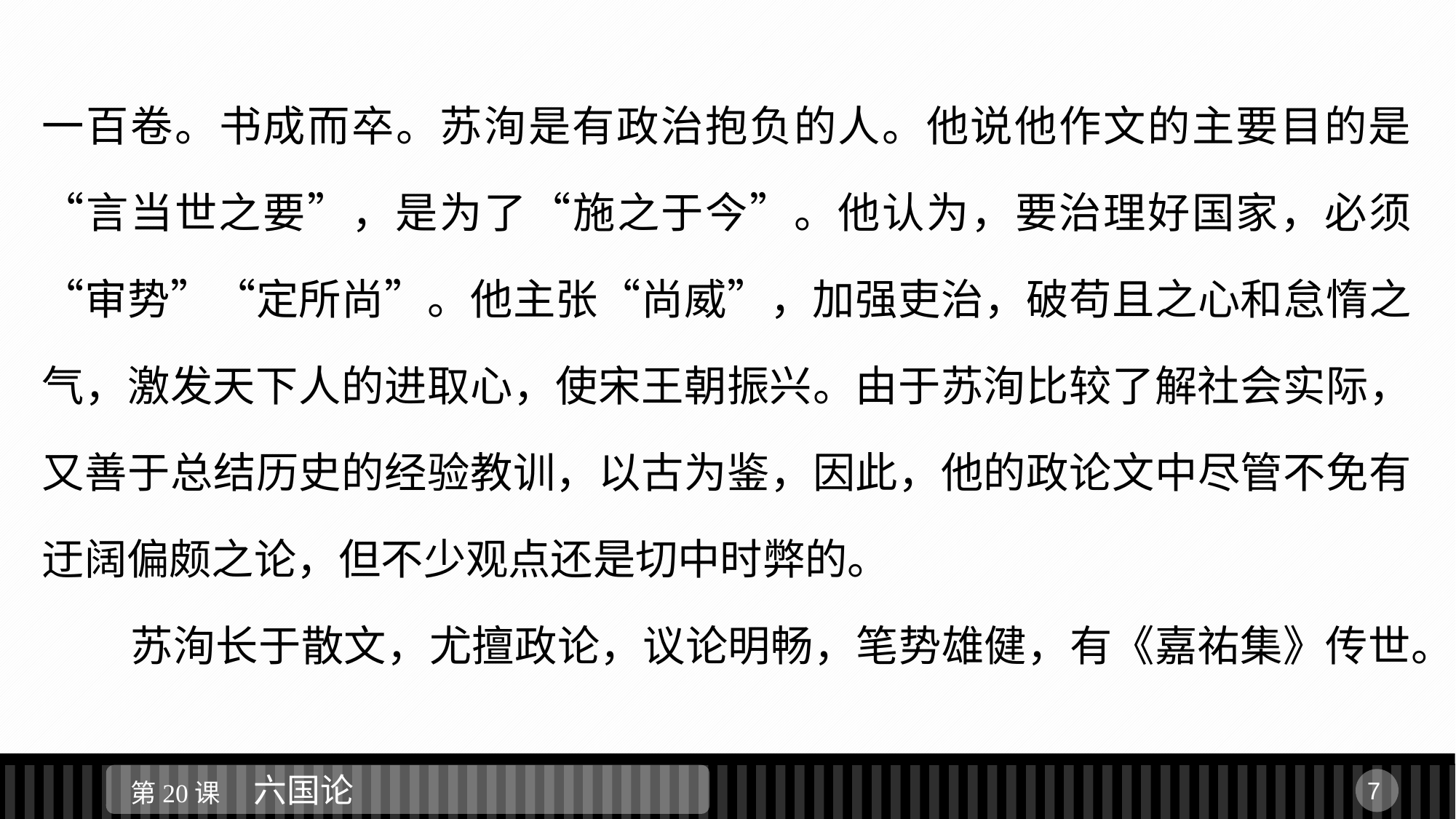

一百卷。书成而卒。苏洵是有政治抱负的人。他说他作文的主要目的是“言当世之要”，是为了“施之于今”。他认为，要治理好国家，必须“审势”“定所尚”。他主张“尚威”，加强吏治，破苟且之心和怠惰之气，激发天下人的进取心，使宋王朝振兴。由于苏洵比较了解社会实际，又善于总结历史的经验教训，以古为鉴，因此，他的政论文中尽管不免有迂阔偏颇之论，但不少观点还是切中时弊的。
        苏洵长于散文，尤擅政论，议论明畅，笔势雄健，有《嘉祐集》传世。